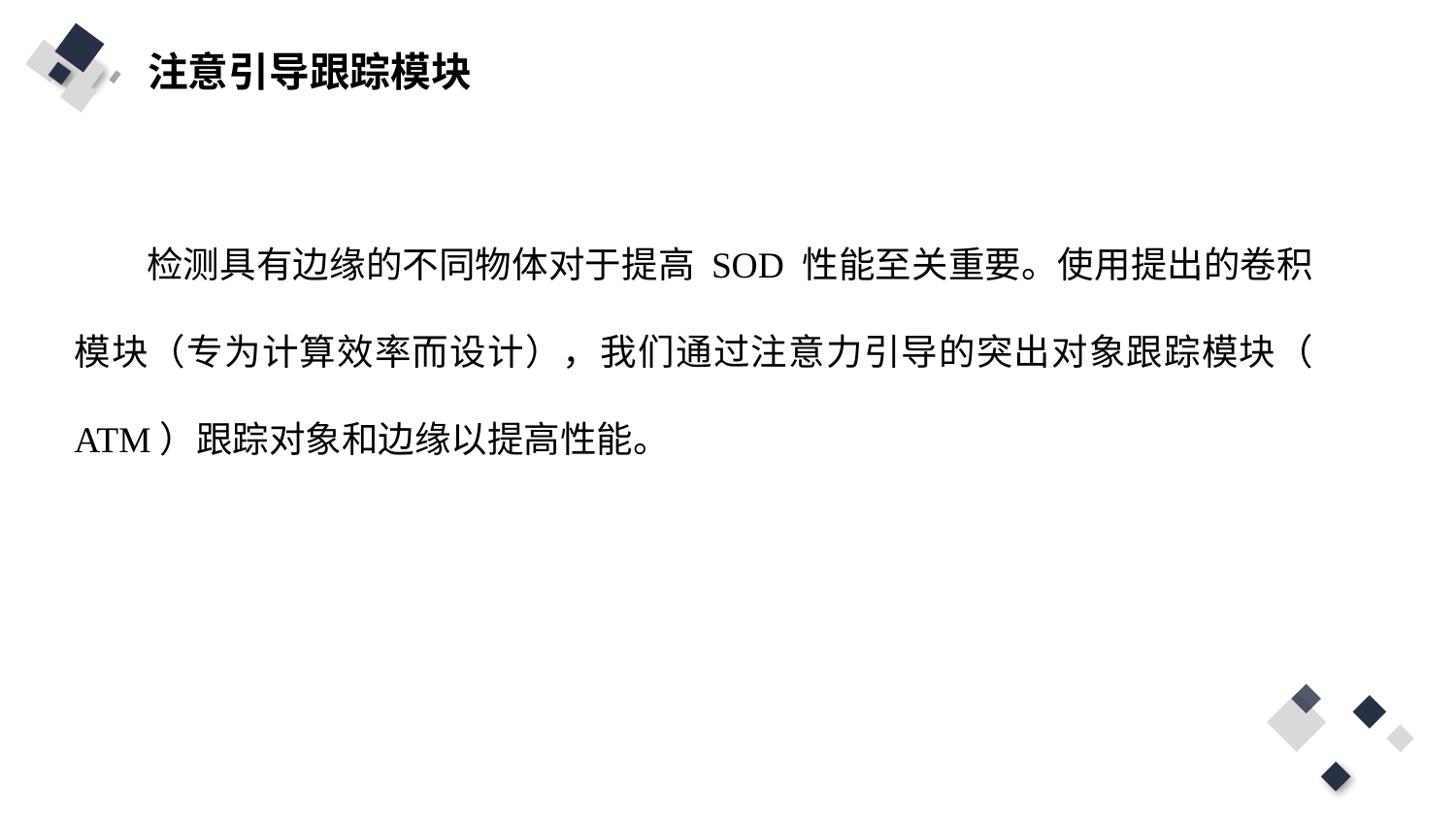

注意引导跟踪模块

检测具有边缘的不同物体对于提高 SOD 性能至关重要。使用提出的卷积模块（专为计算效率而设计），我们通过注意力引导的突出对象跟踪模块（ ATM）跟踪对象和边缘以提高性能。
标题内	容
单击此处添加文字阐述，添加简短问题说明文字

标题内	容
单击此处添加文字阐述，添加简短问题说明文字